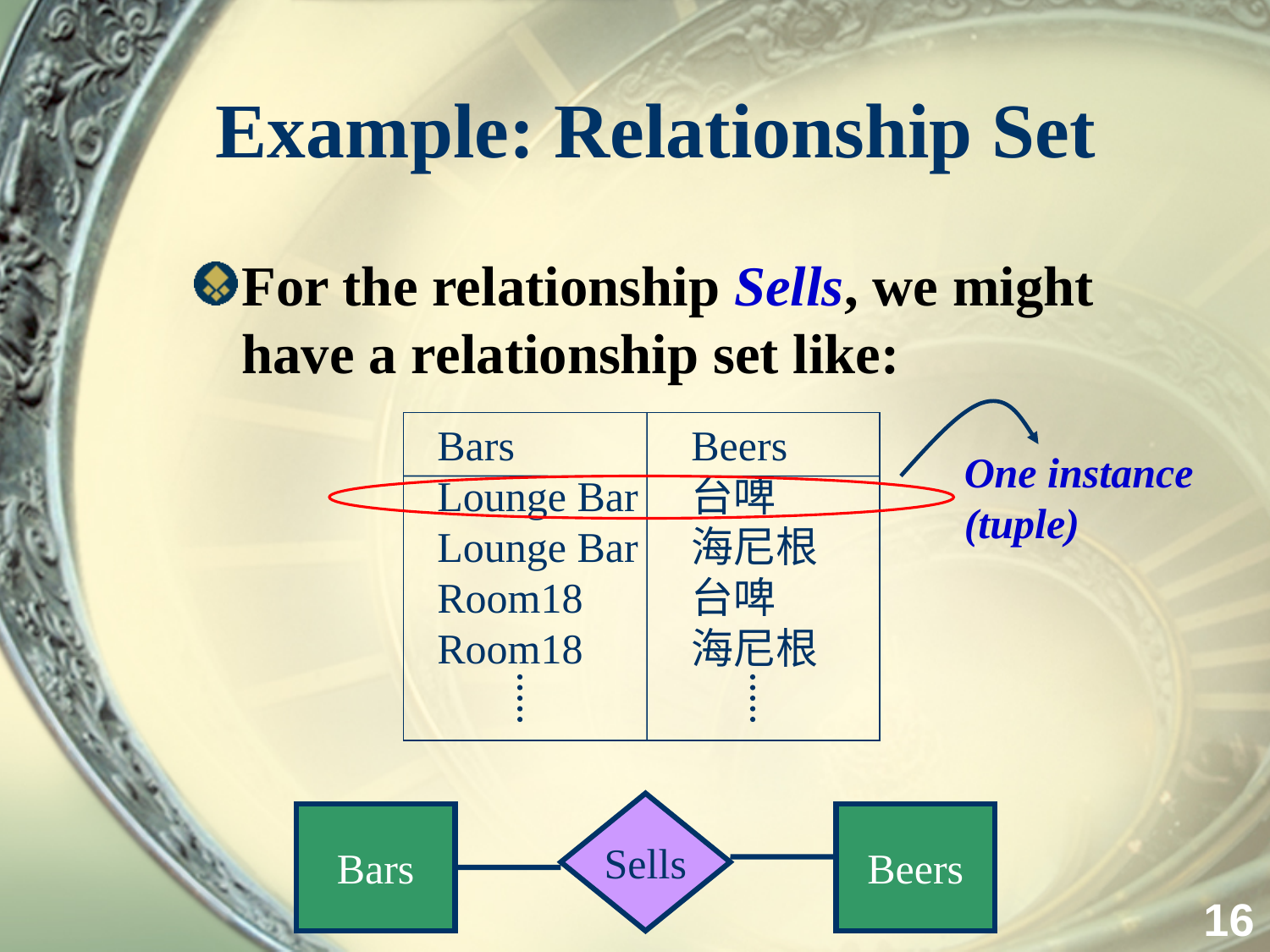

# Example: Relationship Set
For the relationship Sells, we might have a relationship set like:

Bars		Beers
Lounge Bar	台啤
Lounge Bar	海尼根
Room18	台啤
Room18	海尼根

One instance
(tuple)

Sells
Bars
Beers

16